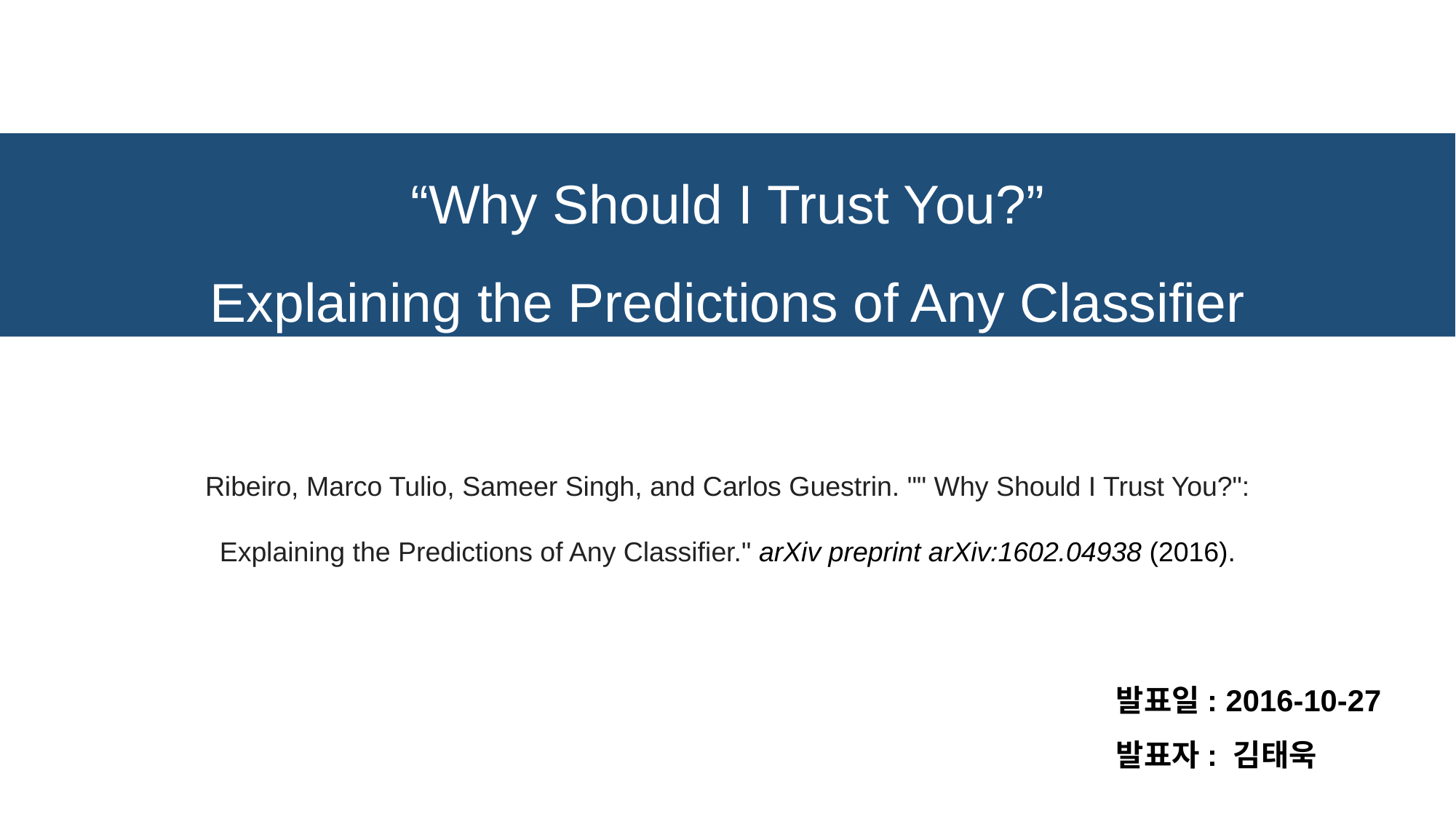

# “Why Should I Trust You?” Explaining the Predictions of Any Classifier
Ribeiro, Marco Tulio, Sameer Singh, and Carlos Guestrin. "" Why Should I Trust You?": Explaining the Predictions of Any Classifier." arXiv preprint arXiv:1602.04938 (2016).
발표일: 2016-10-27
발표자: 김태욱